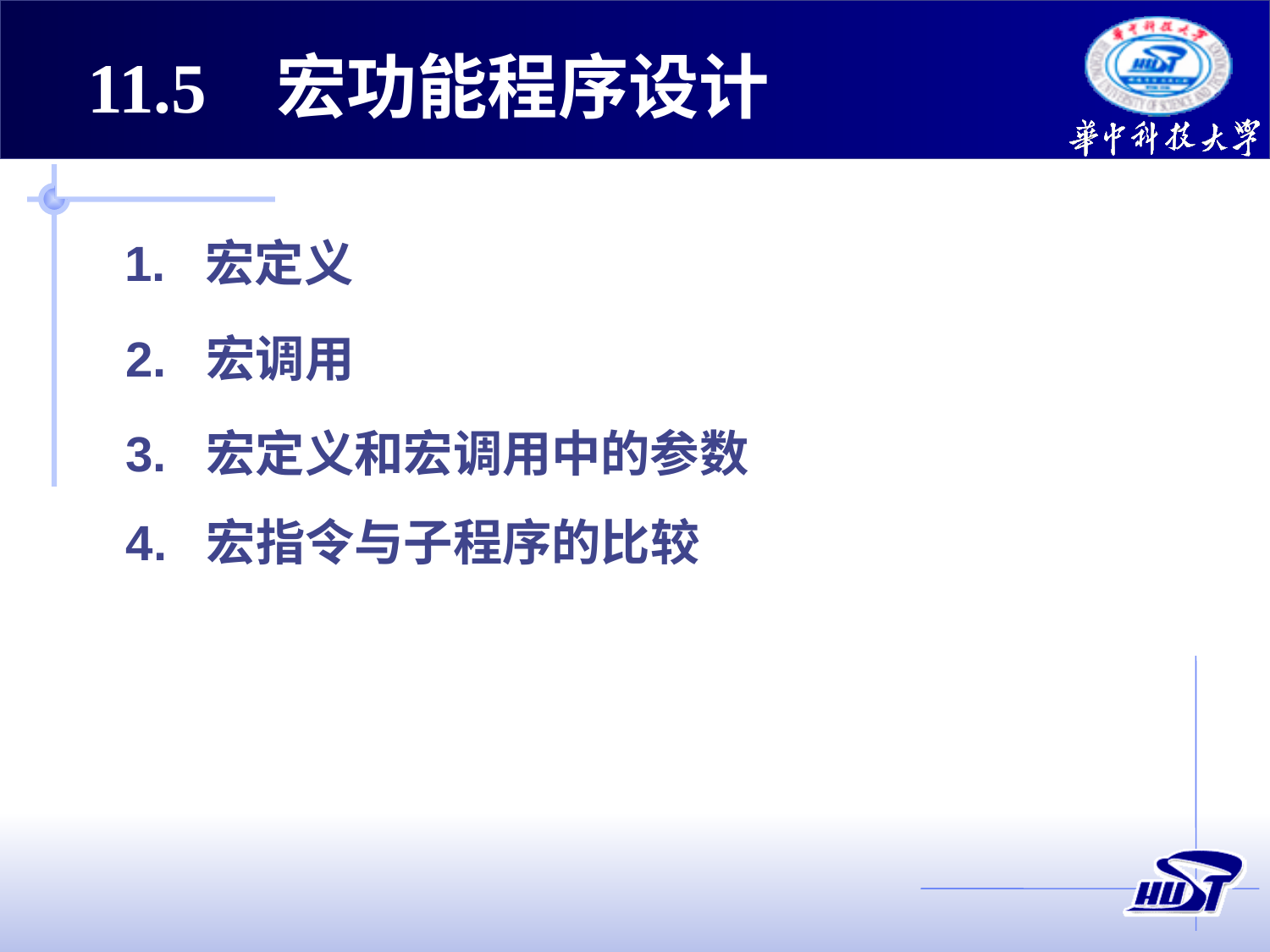

11.5   宏功能程序设计
  1.  宏定义
  2.  宏调用
  3.  宏定义和宏调用中的参数
  4.  宏指令与子程序的比较